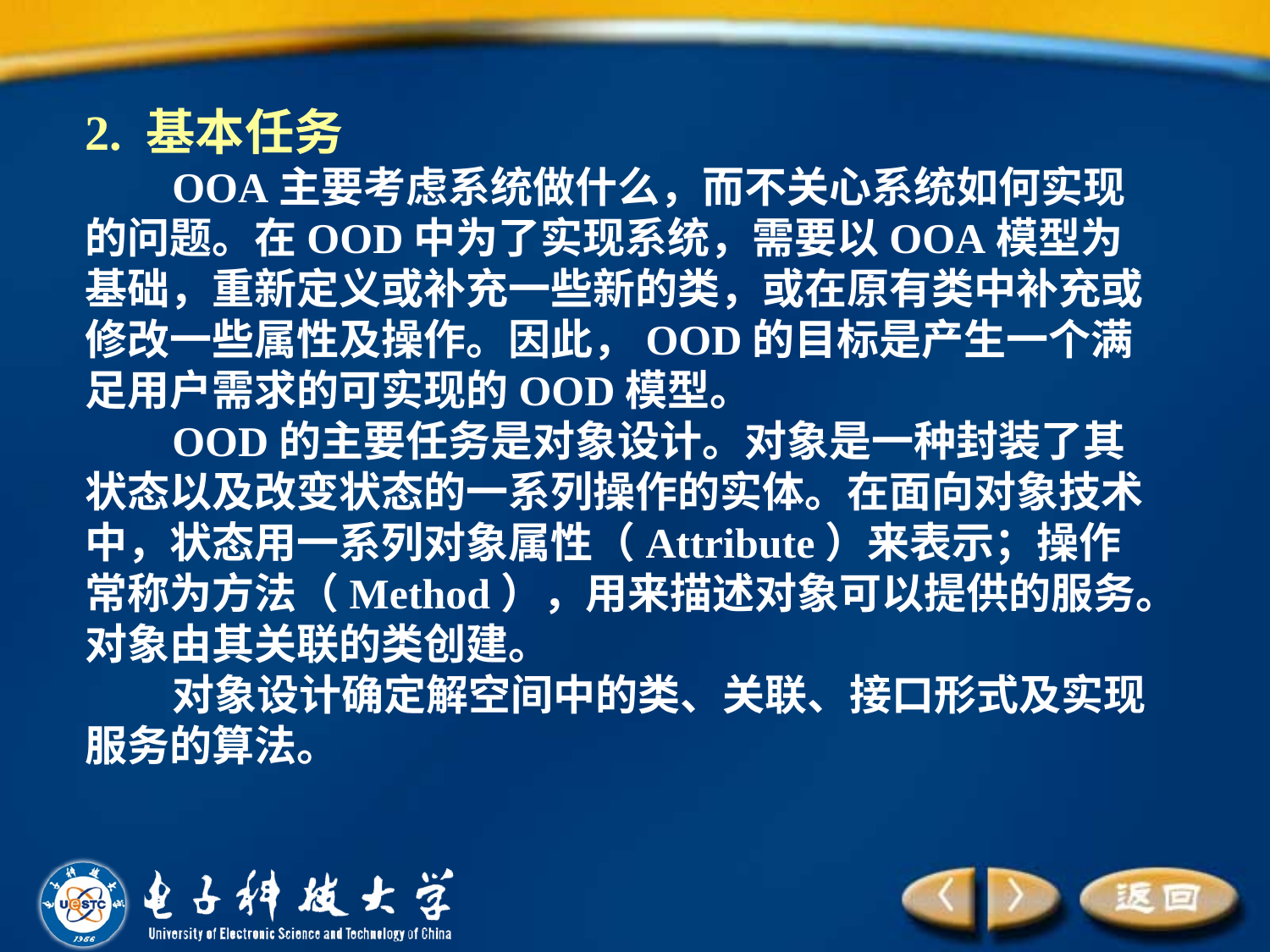

2. 基本任务
OOA主要考虑系统做什么，而不关心系统如何实现的问题。在OOD中为了实现系统，需要以OOA模型为基础，重新定义或补充一些新的类，或在原有类中补充或修改一些属性及操作。因此，OOD的目标是产生一个满足用户需求的可实现的OOD模型。
OOD的主要任务是对象设计。对象是一种封装了其状态以及改变状态的一系列操作的实体。在面向对象技术中，状态用一系列对象属性（Attribute）来表示；操作常称为方法（Method），用来描述对象可以提供的服务。对象由其关联的类创建。
对象设计确定解空间中的类、关联、接口形式及实现服务的算法。